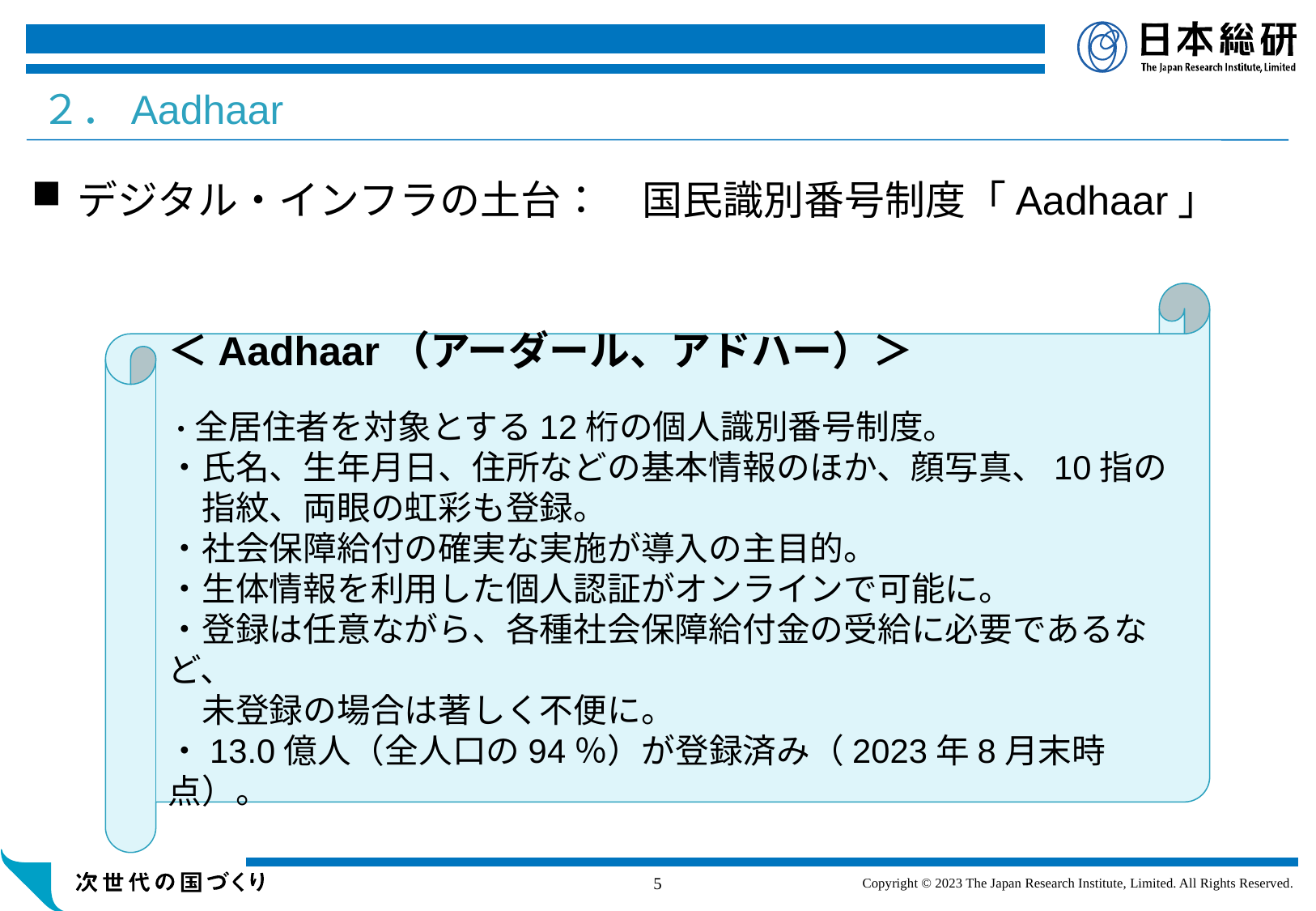

２．Aadhaar
デジタル・インフラの土台：　国民識別番号制度「Aadhaar」

＜Aadhaar（アーダール、アドハー）＞

・全居住者を対象とする12桁の個人識別番号制度。
・氏名、生年月日、住所などの基本情報のほか、顔写真、10指の
　指紋、両眼の虹彩も登録。
・社会保障給付の確実な実施が導入の主目的。
・生体情報を利用した個人認証がオンラインで可能に。
・登録は任意ながら、各種社会保障給付金の受給に必要であるなど、
　未登録の場合は著しく不便に。
・13.0億人（全人口の94％）が登録済み（2023年8月末時点）。
5